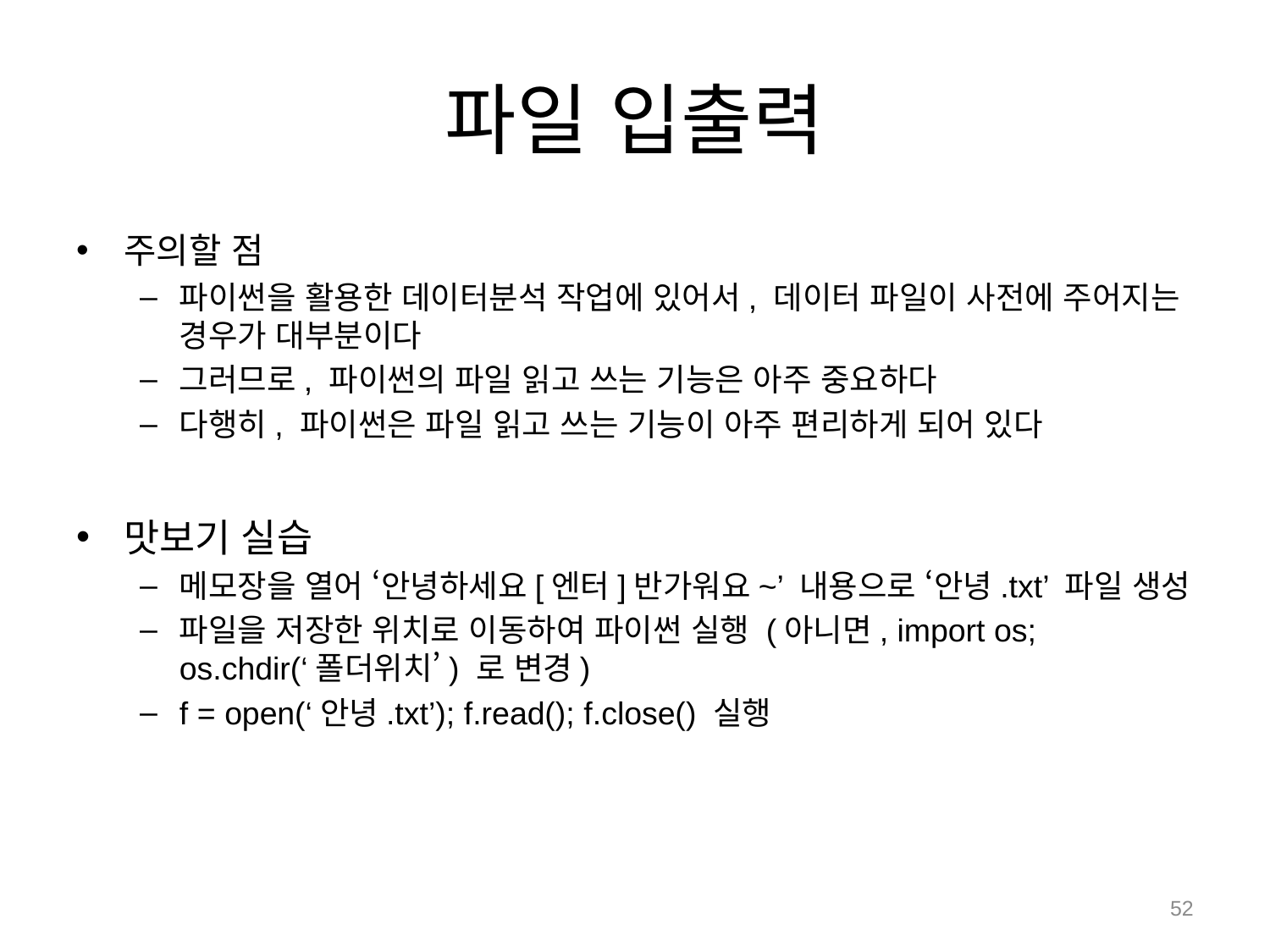

# 파일 입출력
주의할 점
파이썬을 활용한 데이터분석 작업에 있어서, 데이터 파일이 사전에 주어지는 경우가 대부분이다
그러므로, 파이썬의 파일 읽고 쓰는 기능은 아주 중요하다
다행히, 파이썬은 파일 읽고 쓰는 기능이 아주 편리하게 되어 있다

맛보기 실습
메모장을 열어 ‘안녕하세요[엔터]반가워요~’ 내용으로 ‘안녕.txt’ 파일 생성
파일을 저장한 위치로 이동하여 파이썬 실행 (아니면, import os; os.chdir(‘폴더위치’) 로 변경)
f = open(‘안녕.txt’); f.read(); f.close() 실행
52